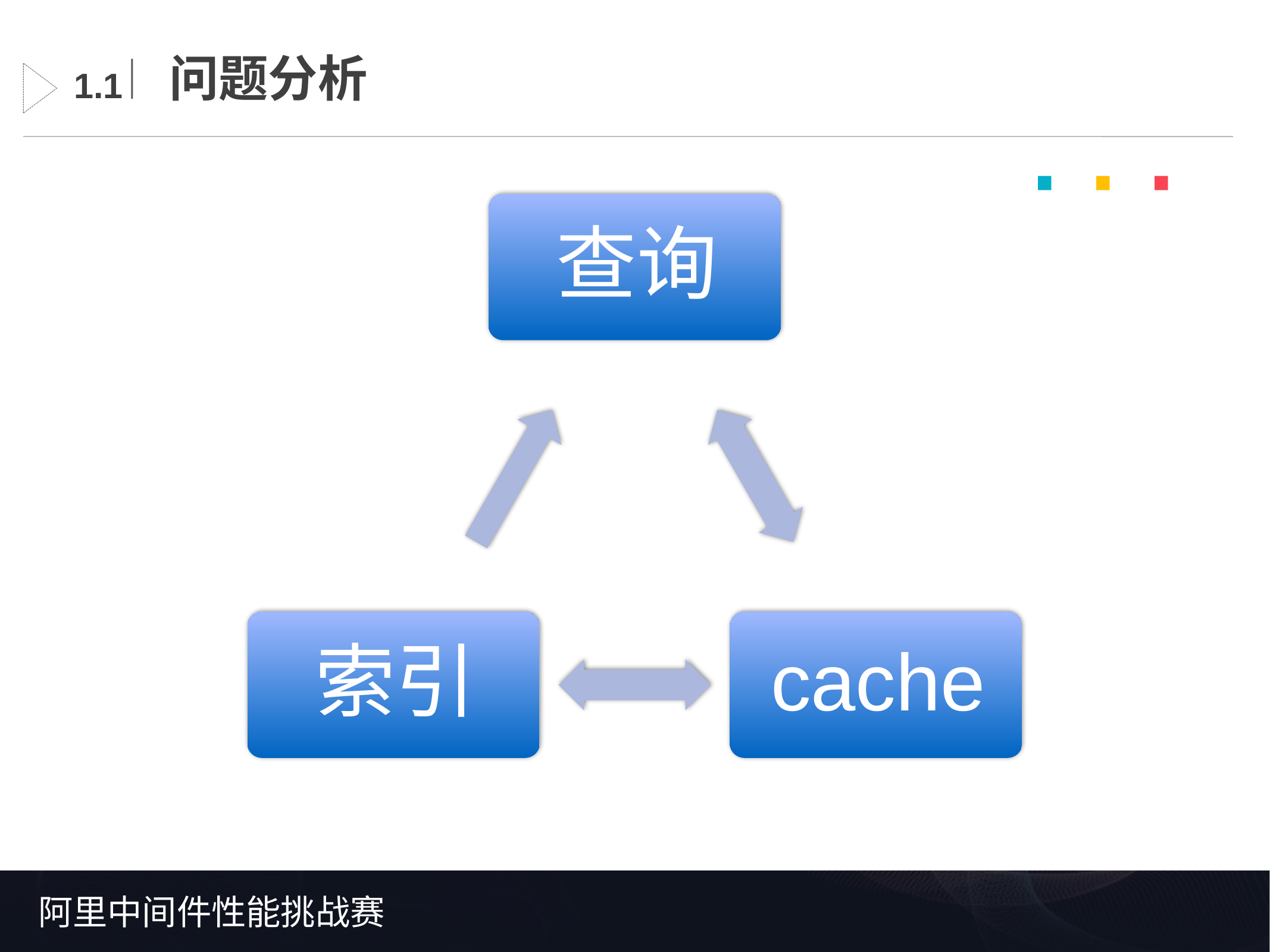

问题分析
1.1

· · ·

查询

cache

索引